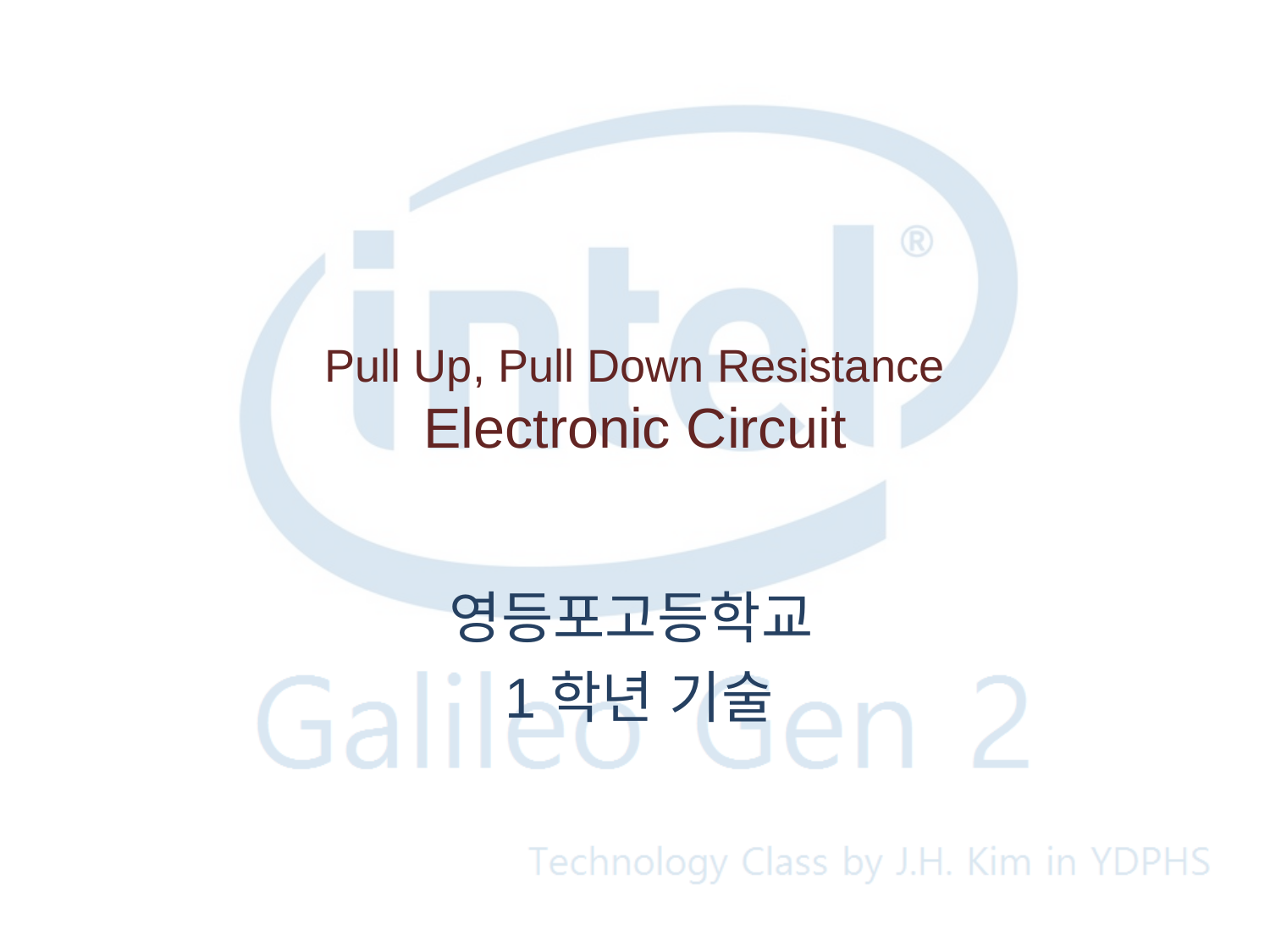

# Pull Up, Pull Down Resistance Electronic Circuit
영등포고등학교
1학년 기술